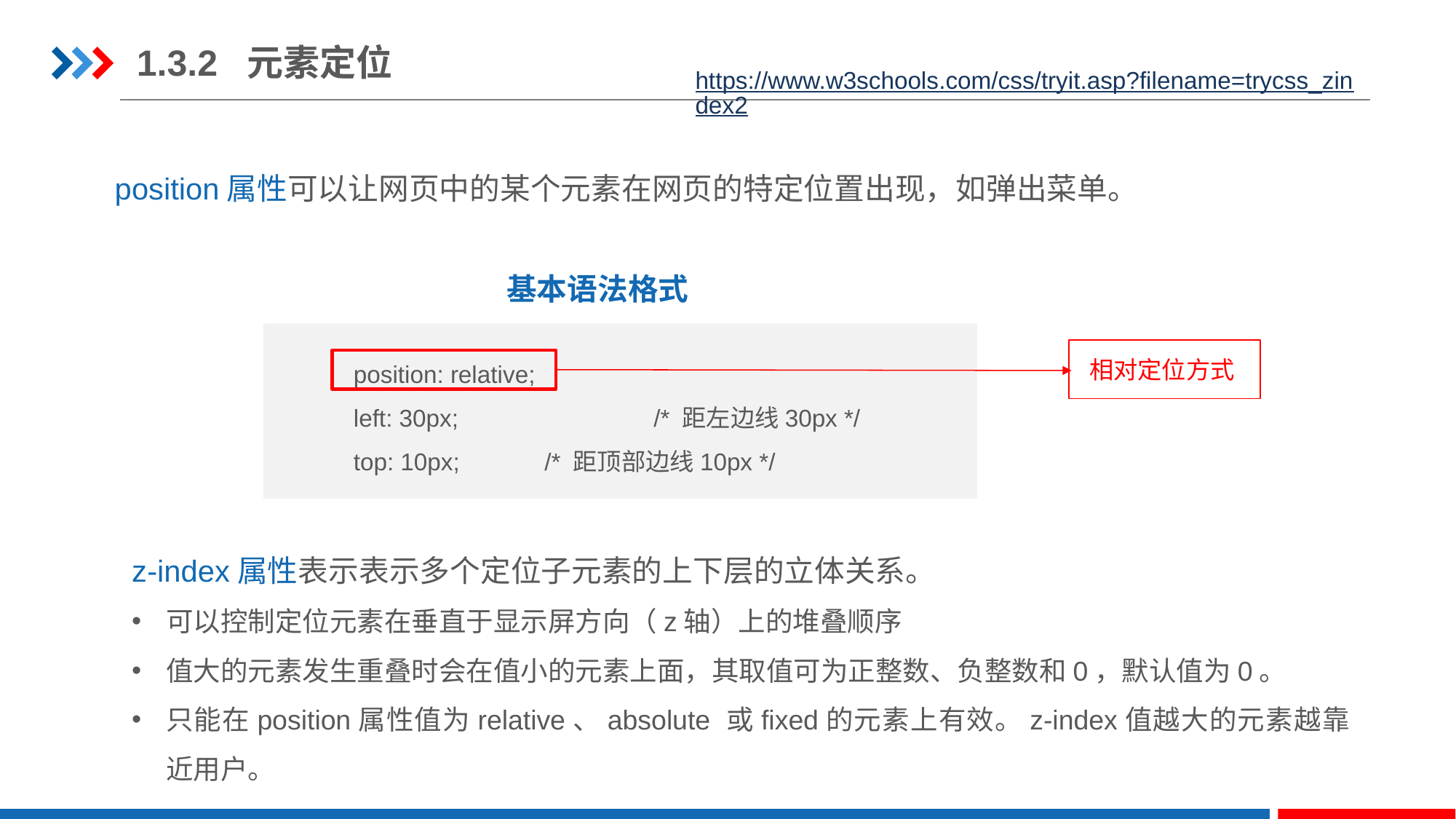

1.3.2  元素定位
https://www.w3schools.com/css/tryit.asp?filename=trycss_zindex2
position属性可以让网页中的某个元素在网页的特定位置出现，如弹出菜单。
基本语法格式

position: relative;
left: 30px;		/* 距左边线30px */
top: 10px; 	/* 距顶部边线10px */
相对定位方式

z-index属性表示表示多个定位子元素的上下层的立体关系。
可以控制定位元素在垂直于显示屏方向（z轴）上的堆叠顺序
值大的元素发生重叠时会在值小的元素上面，其取值可为正整数、负整数和0，默认值为0。
只能在position属性值为relative、absolute 或fixed的元素上有效。z-index值越大的元素越靠近用户。